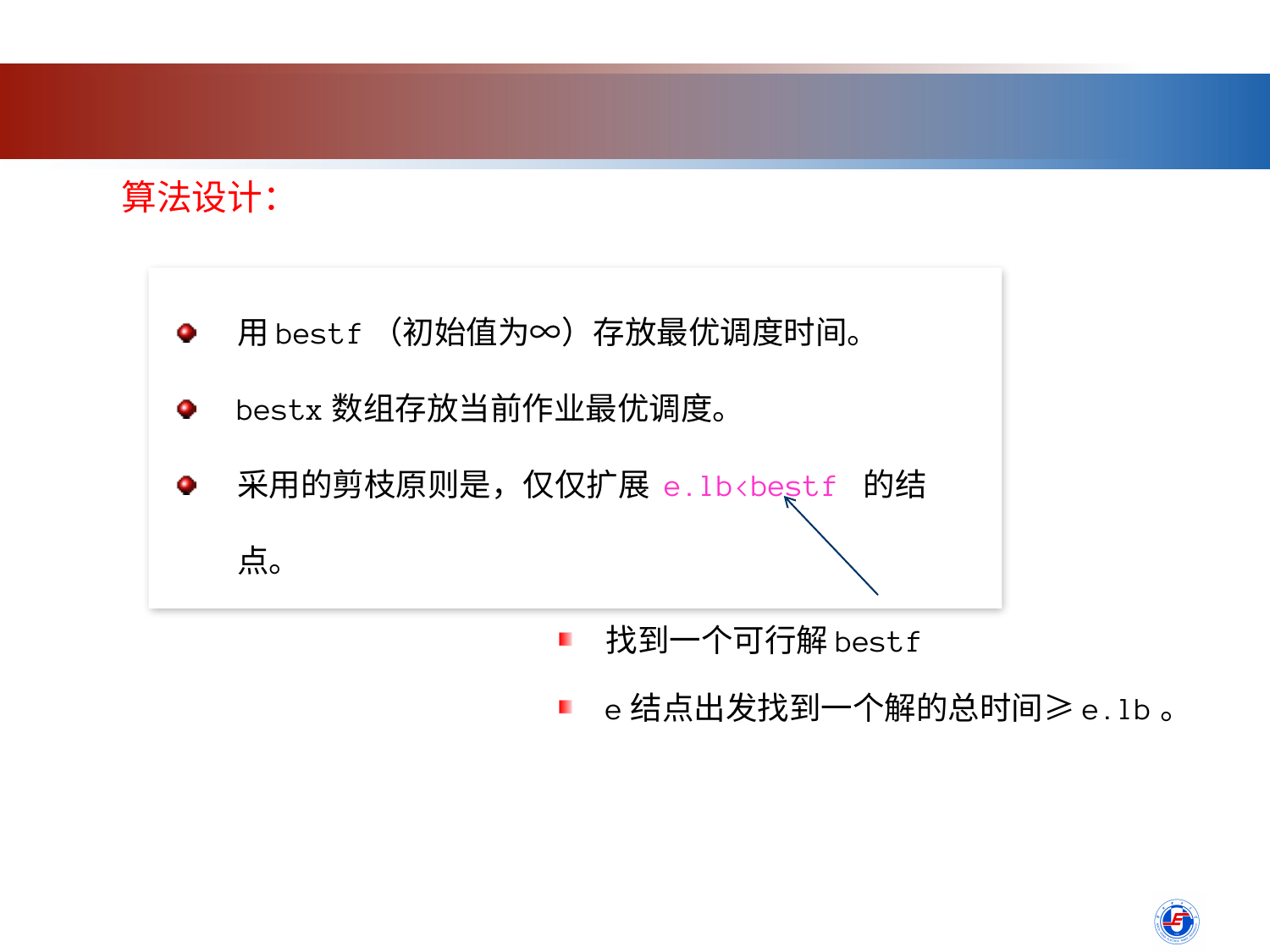

算法设计：
用bestf（初始值为∞）存放最优调度时间。
bestx数组存放当前作业最优调度。
采用的剪枝原则是，仅仅扩展 e.lb<bestf 的结点。
找到一个可行解bestf
e结点出发找到一个解的总时间≥e.lb。